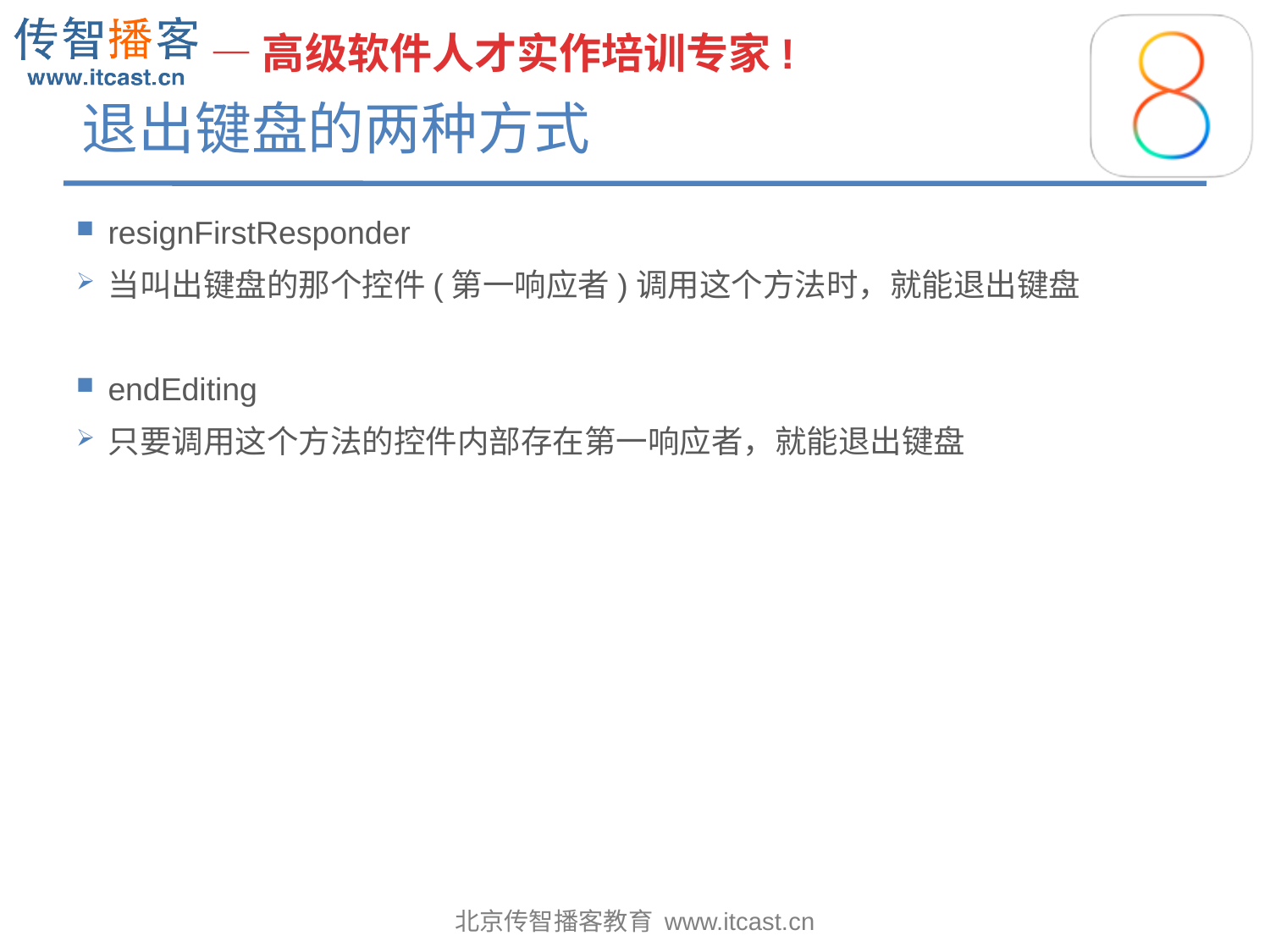

# 退出键盘的两种方式
resignFirstResponder
当叫出键盘的那个控件(第一响应者)调用这个方法时，就能退出键盘

endEditing
只要调用这个方法的控件内部存在第一响应者，就能退出键盘